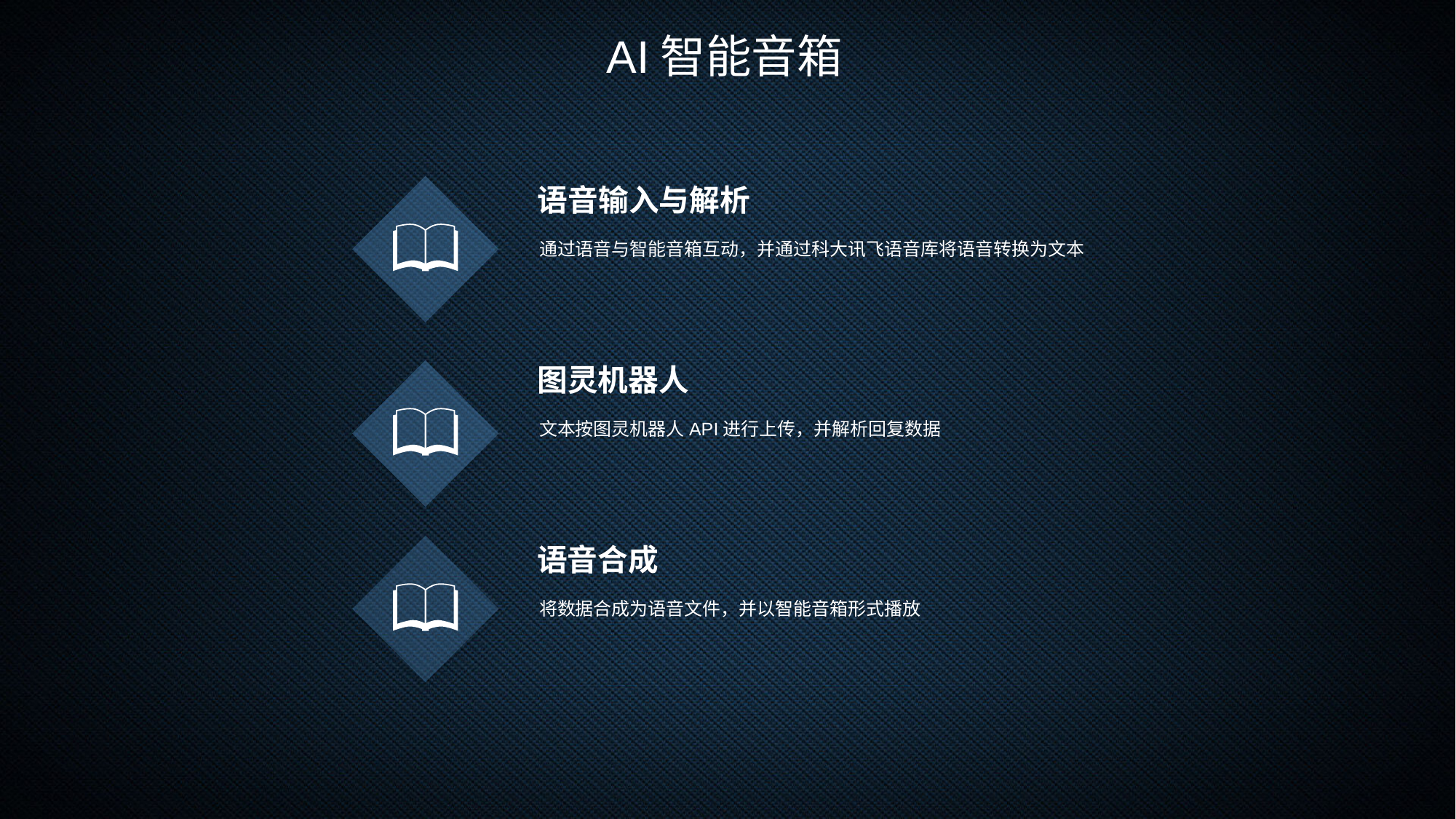

AI智能音箱
语音输入与解析
通过语音与智能音箱互动，并通过科大讯飞语音库将语音转换为文本

图灵机器人
文本按图灵机器人API进行上传，并解析回复数据

语音合成
将数据合成为语音文件，并以智能音箱形式播放